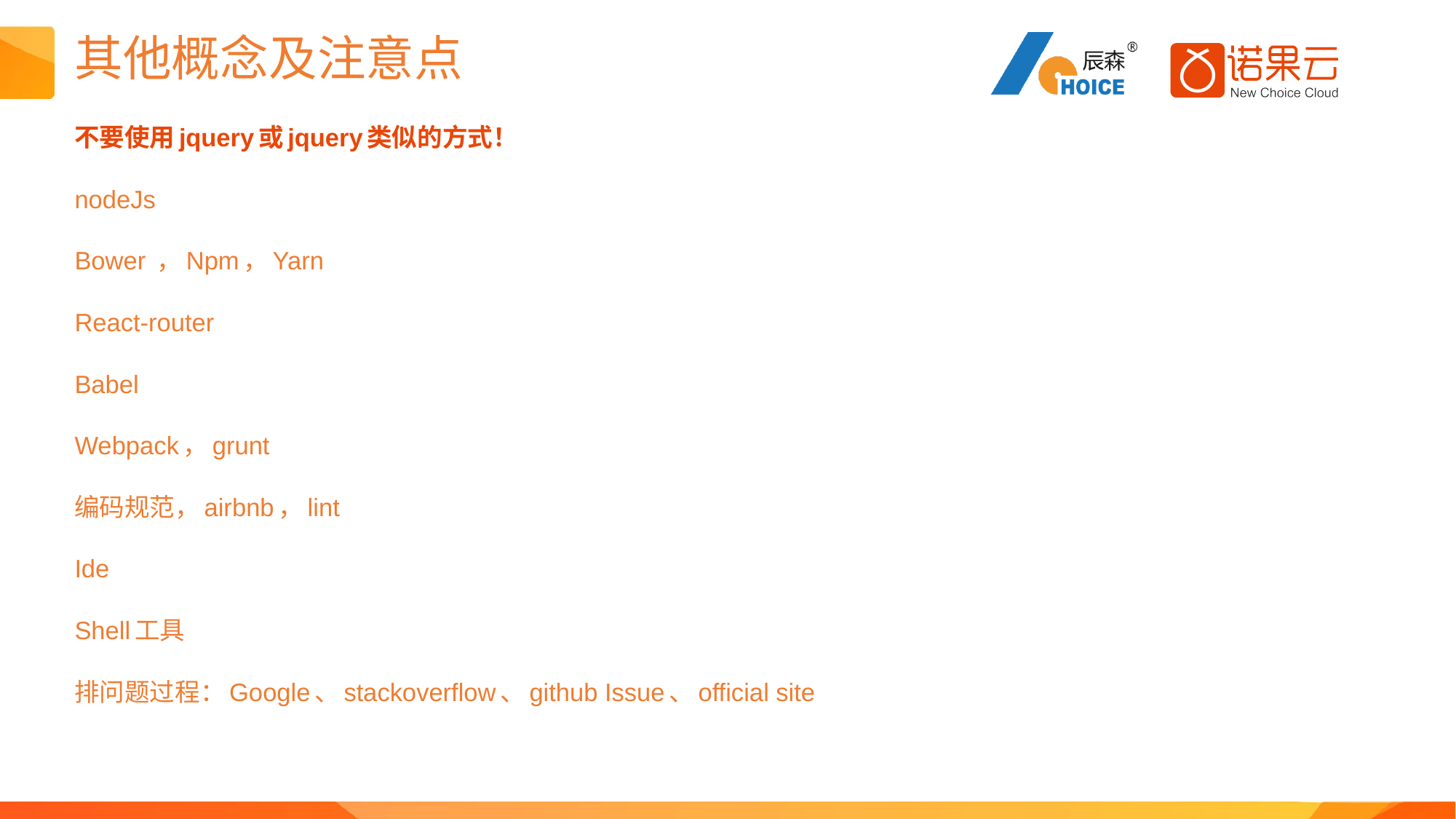

# 其他概念及注意点
不要使用jquery或jquery类似的方式！
nodeJs
Bower ，Npm，Yarn
React-router
Babel
Webpack，grunt
编码规范，airbnb，lint
Ide
Shell工具
排问题过程：Google、stackoverflow、github Issue、official site